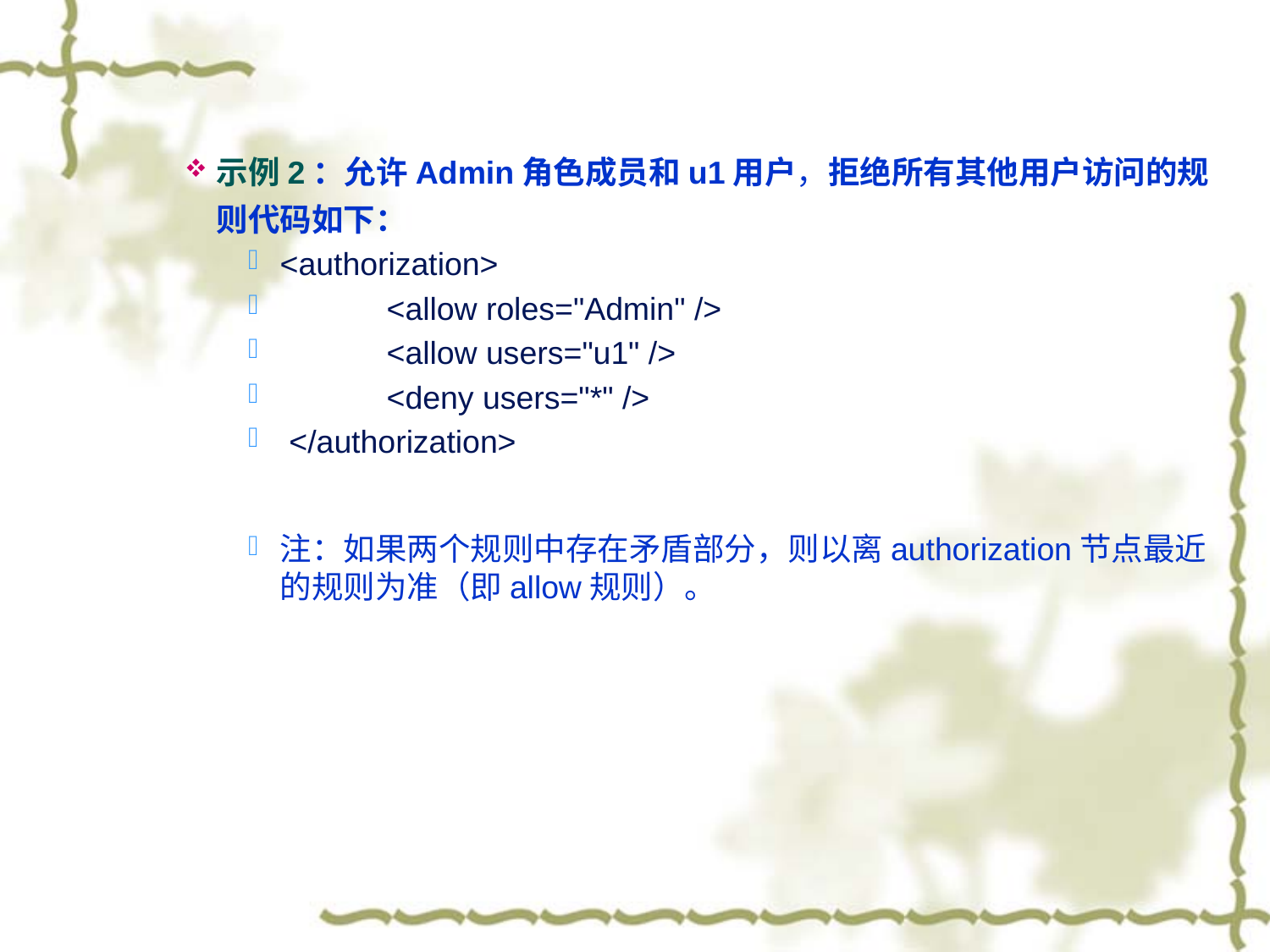

示例2：允许Admin角色成员和u1用户，拒绝所有其他用户访问的规则代码如下：
<authorization>
            <allow roles="Admin" />
            <allow users="u1" />
            <deny users="*" />
 </authorization>

注：如果两个规则中存在矛盾部分，则以离authorization节点最近的规则为准（即allow规则）。